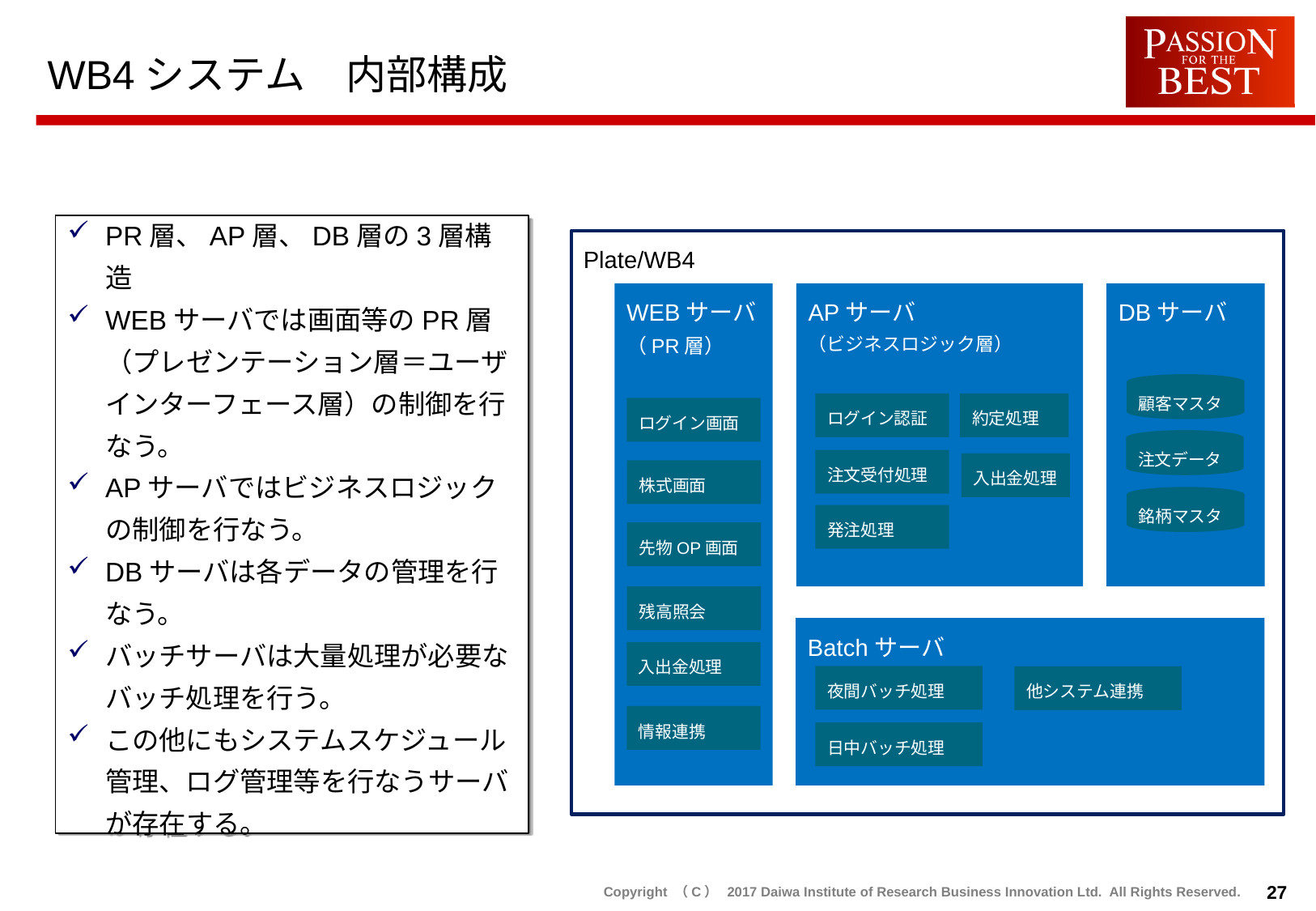

WB4システム　内部構成
PR層、AP層、DB層の3層構造
WEBサーバでは画面等のPR層（プレゼンテーション層＝ユーザインターフェース層）の制御を行なう。
APサーバではビジネスロジックの制御を行なう。
DBサーバは各データの管理を行なう。
バッチサーバは大量処理が必要なバッチ処理を行う。
この他にもシステムスケジュール管理、ログ管理等を行なうサーバが存在する。
Plate/WB4
WEBサーバ
（PR層）
APサーバ
（ビジネスロジック層）
DBサーバ
顧客マスタ
ログイン認証
約定処理
ログイン画面
注文データ
注文受付処理
入出金処理
株式画面
銘柄マスタ
発注処理
先物OP画面
残高照会
Batchサーバ
入出金処理
夜間バッチ処理
他システム連携
情報連携
日中バッチ処理